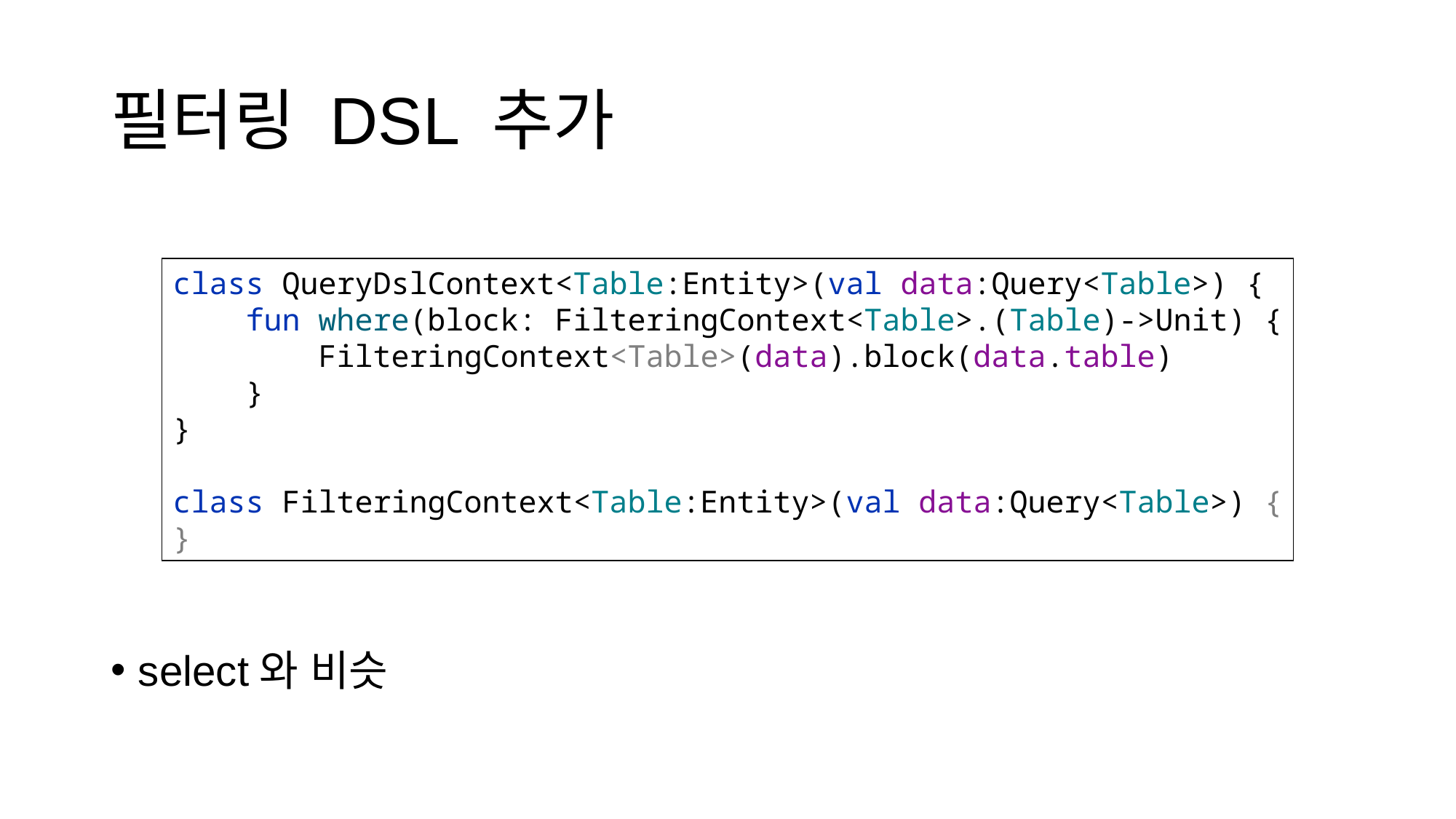

# 필터링 DSL 추가
class QueryDslContext<Table:Entity>(val data:Query<Table>) {
    fun where(block: FilteringContext<Table>.(Table)->Unit) {
        FilteringContext<Table>(data).block(data.table)
    }
}
class FilteringContext<Table:Entity>(val data:Query<Table>) {
}
select와 비슷